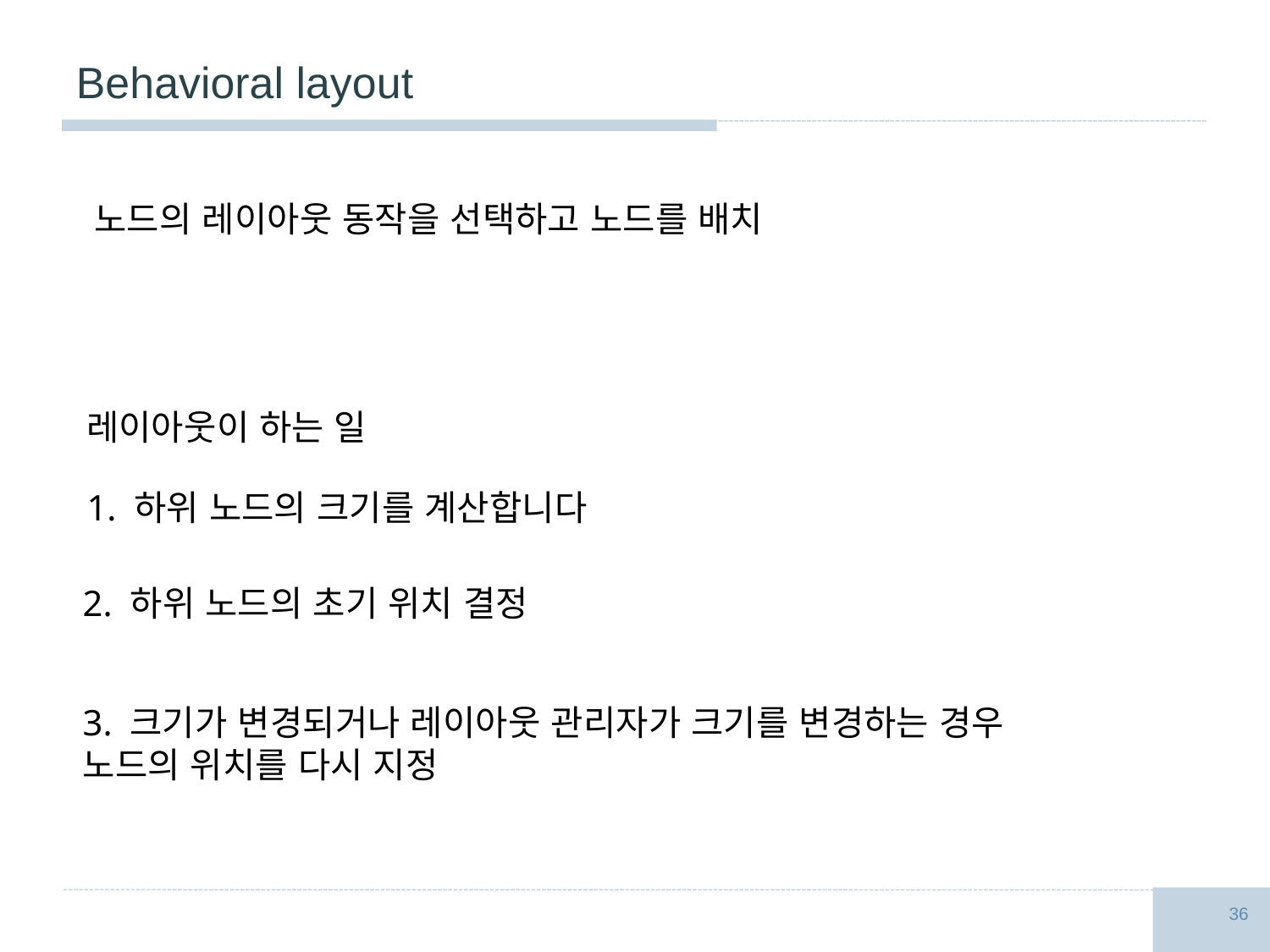

# Behavioral layout
 노드의 레이아웃 동작을 선택하고 노드를 배치
레이아웃이 하는 일
1. 하위 노드의 크기를 계산합니다
2. 하위 노드의 초기 위치 결정
3. 크기가 변경되거나 레이아웃 관리자가 크기를 변경하는 경우 노드의 위치를 다시 지정